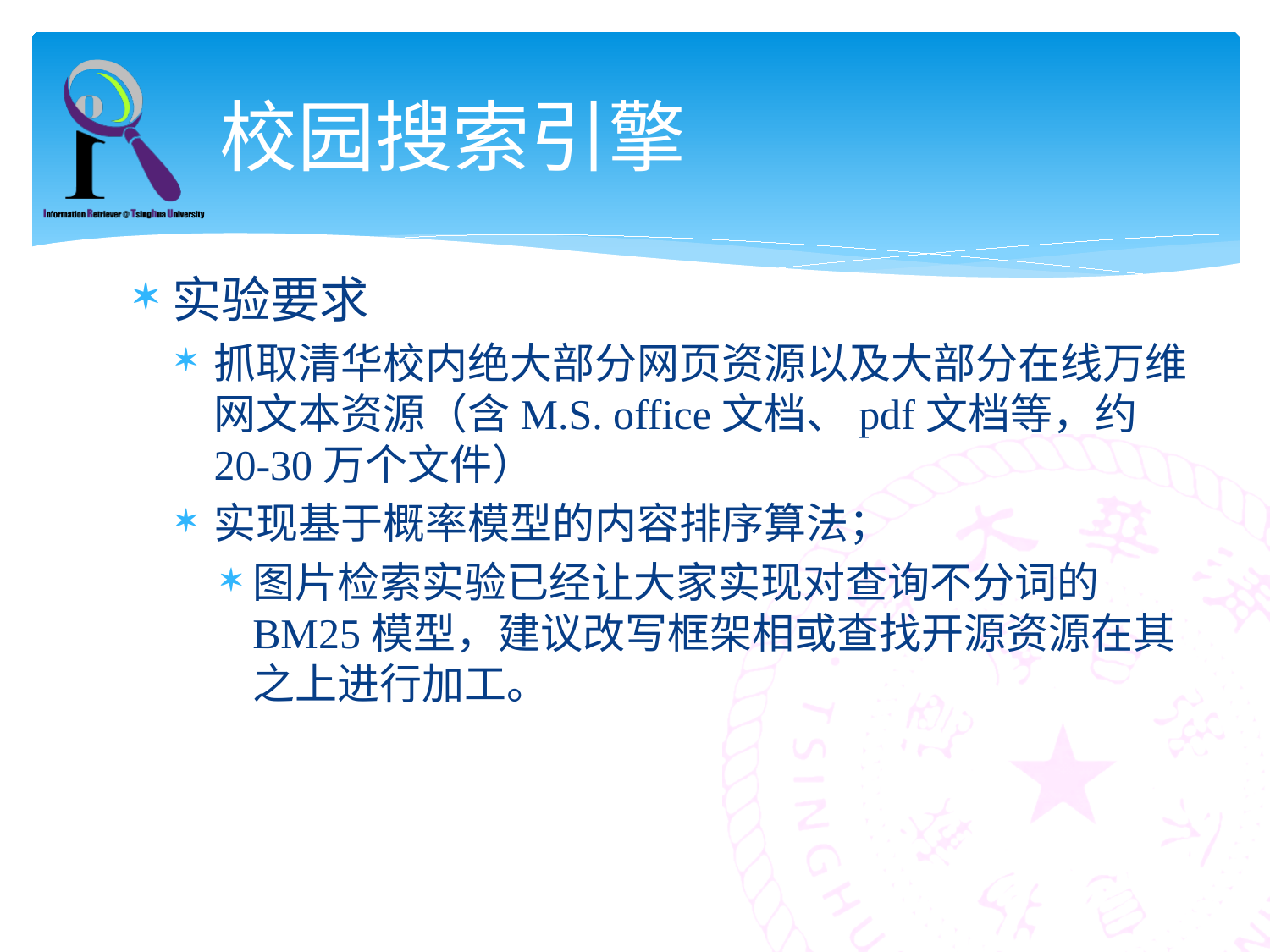

# 校园搜索引擎
实验要求
抓取清华校内绝大部分网页资源以及大部分在线万维网文本资源（含M.S. office文档、pdf文档等，约20-30万个文件）
实现基于概率模型的内容排序算法；
图片检索实验已经让大家实现对查询不分词的BM25模型，建议改写框架相或查找开源资源在其之上进行加工。